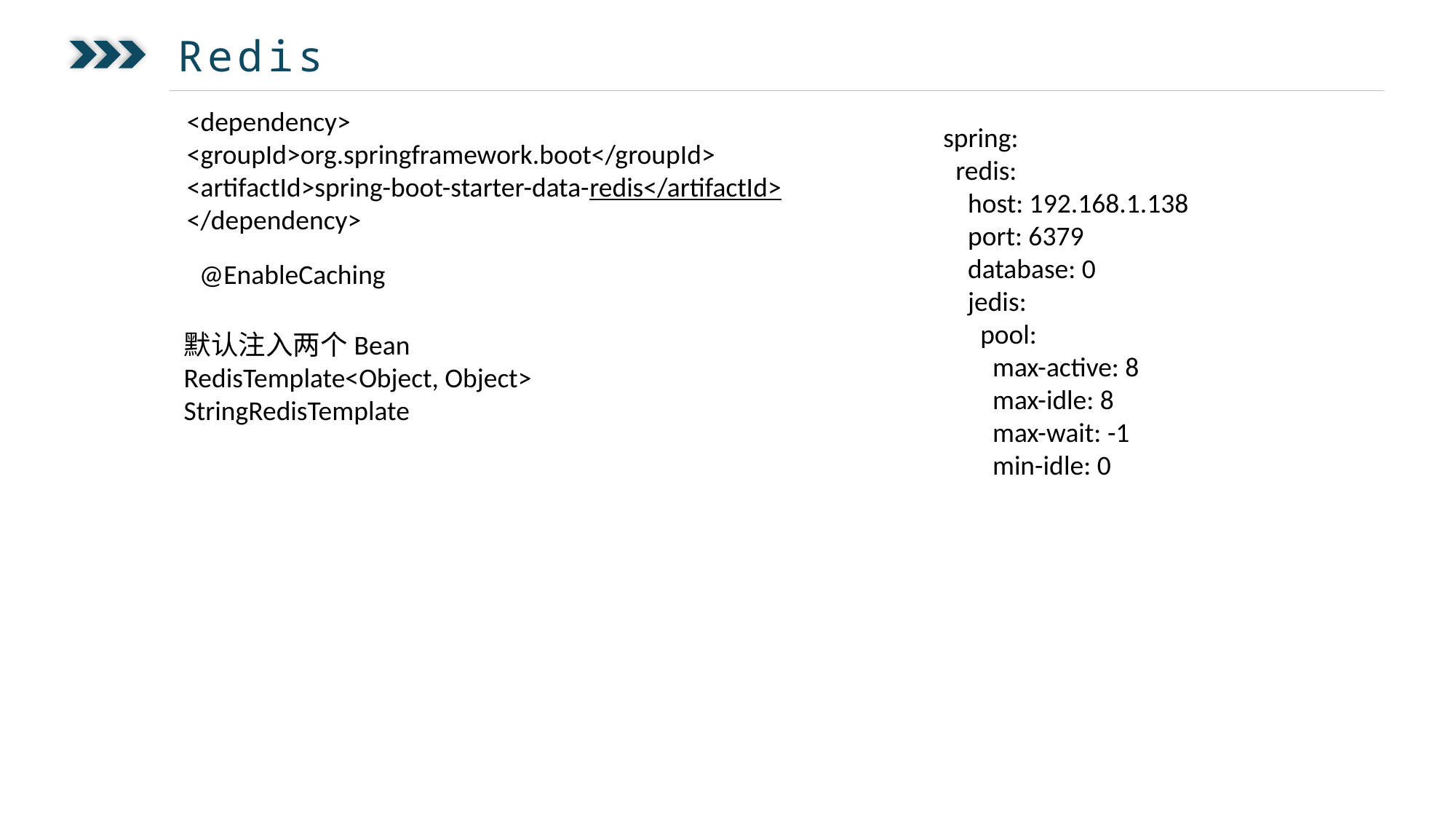

Redis

<dependency>
<groupId>org.springframework.boot</groupId>
<artifactId>spring-boot-starter-data-redis</artifactId>
</dependency>
spring:
  redis:
    host: 192.168.1.138
    port: 6379
    database: 0
    jedis:
      pool:
        max-active: 8
        max-idle: 8
        max-wait: -1
        min-idle: 0
@EnableCaching
默认注入两个Bean
RedisTemplate<Object, Object>
StringRedisTemplate